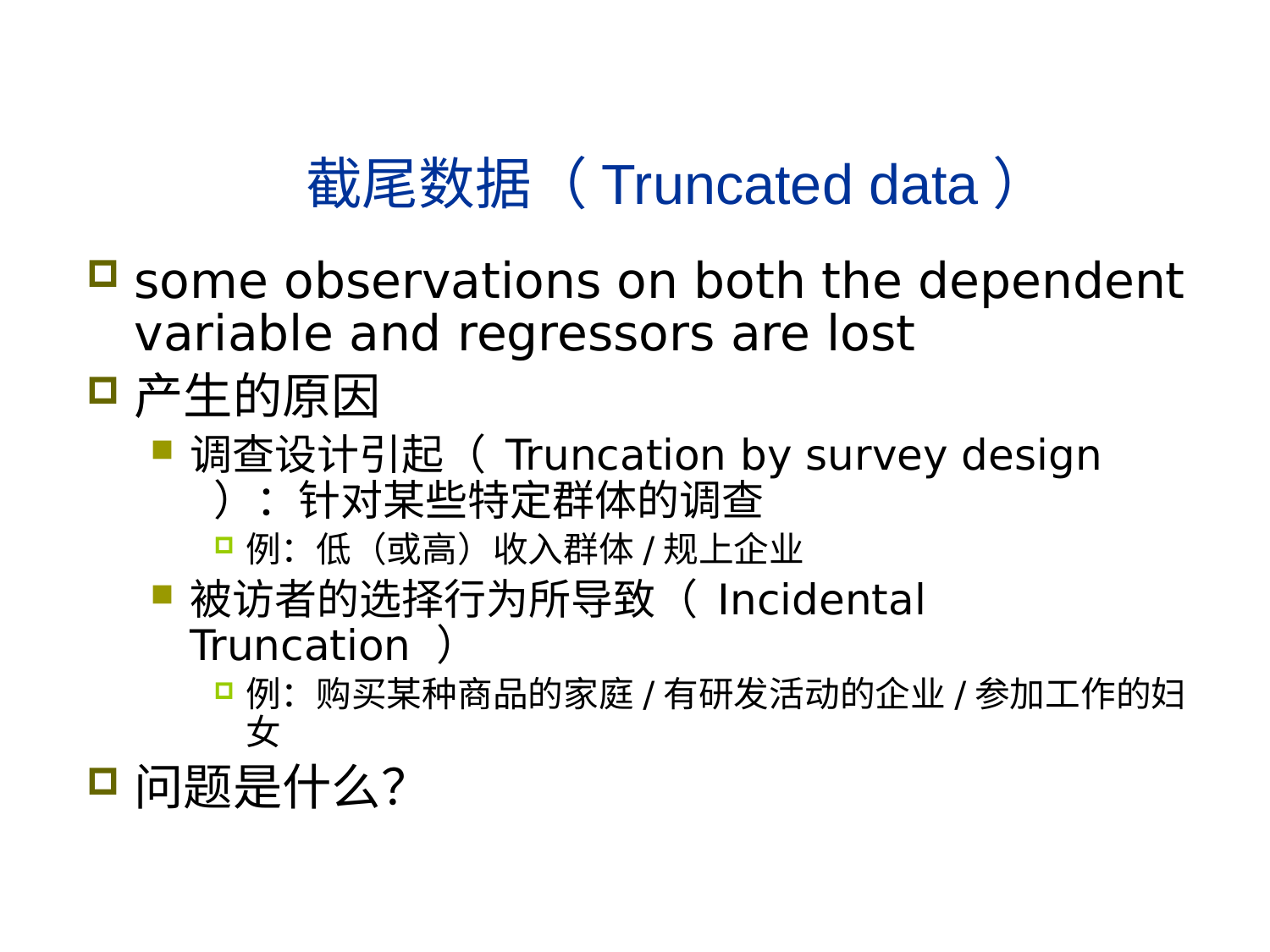

# 截尾数据（Truncated data）
some observations on both the dependent variable and regressors are lost
产生的原因
调查设计引起（ Truncation by survey design ）：针对某些特定群体的调查
例：低（或高）收入群体/规上企业
被访者的选择行为所导致（ Incidental Truncation ）
例：购买某种商品的家庭/有研发活动的企业/参加工作的妇女
问题是什么？